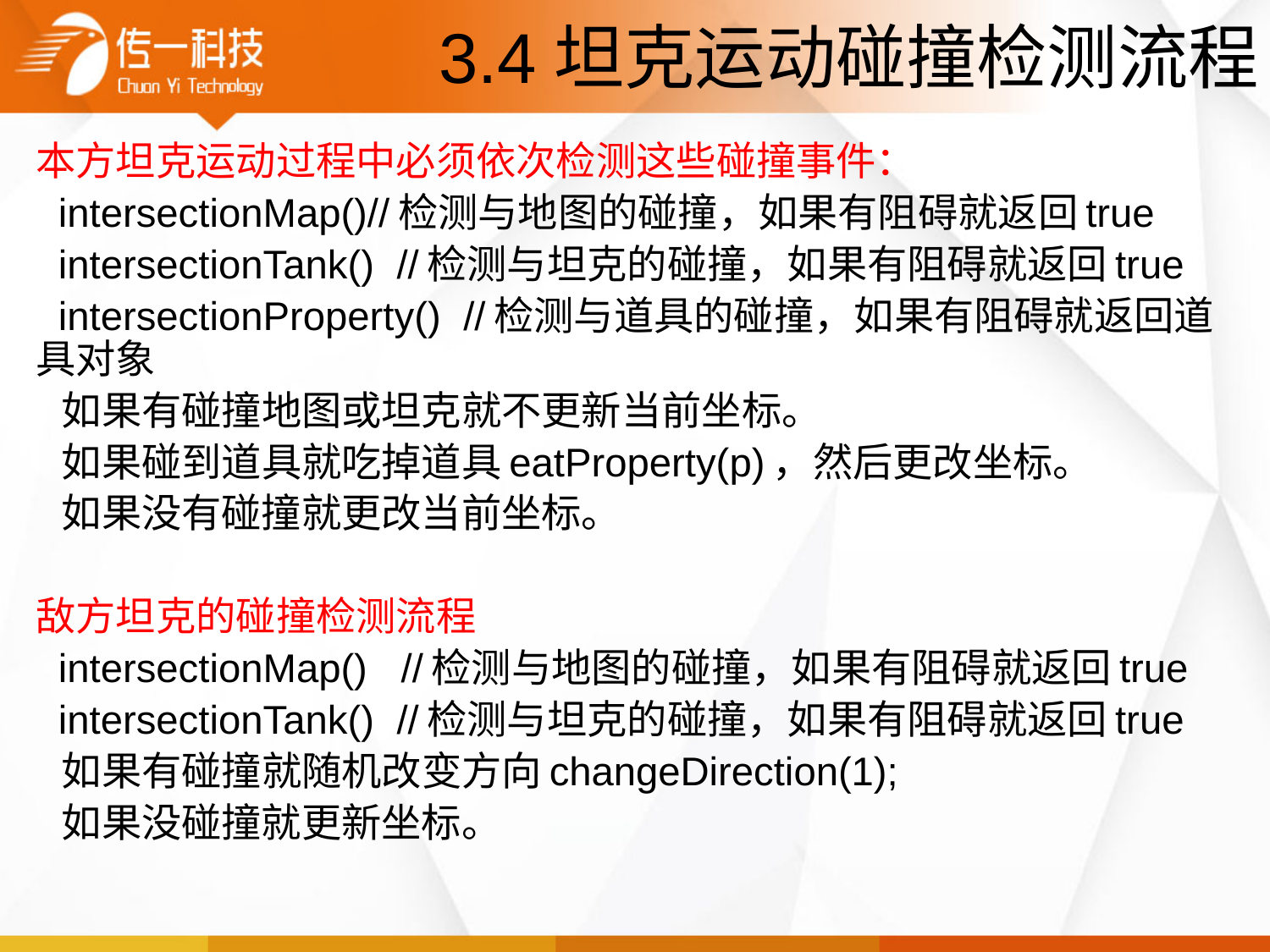

3.4坦克运动碰撞检测流程
本方坦克运动过程中必须依次检测这些碰撞事件：
  intersectionMap()//检测与地图的碰撞，如果有阻碍就返回true
  intersectionTank()  //检测与坦克的碰撞，如果有阻碍就返回true
  intersectionProperty()  //检测与道具的碰撞，如果有阻碍就返回道具对象
  如果有碰撞地图或坦克就不更新当前坐标。
  如果碰到道具就吃掉道具eatProperty(p)，然后更改坐标。
  如果没有碰撞就更改当前坐标。

敌方坦克的碰撞检测流程
  intersectionMap()   //检测与地图的碰撞，如果有阻碍就返回true
  intersectionTank()  //检测与坦克的碰撞，如果有阻碍就返回true
  如果有碰撞就随机改变方向changeDirection(1);
  如果没碰撞就更新坐标。